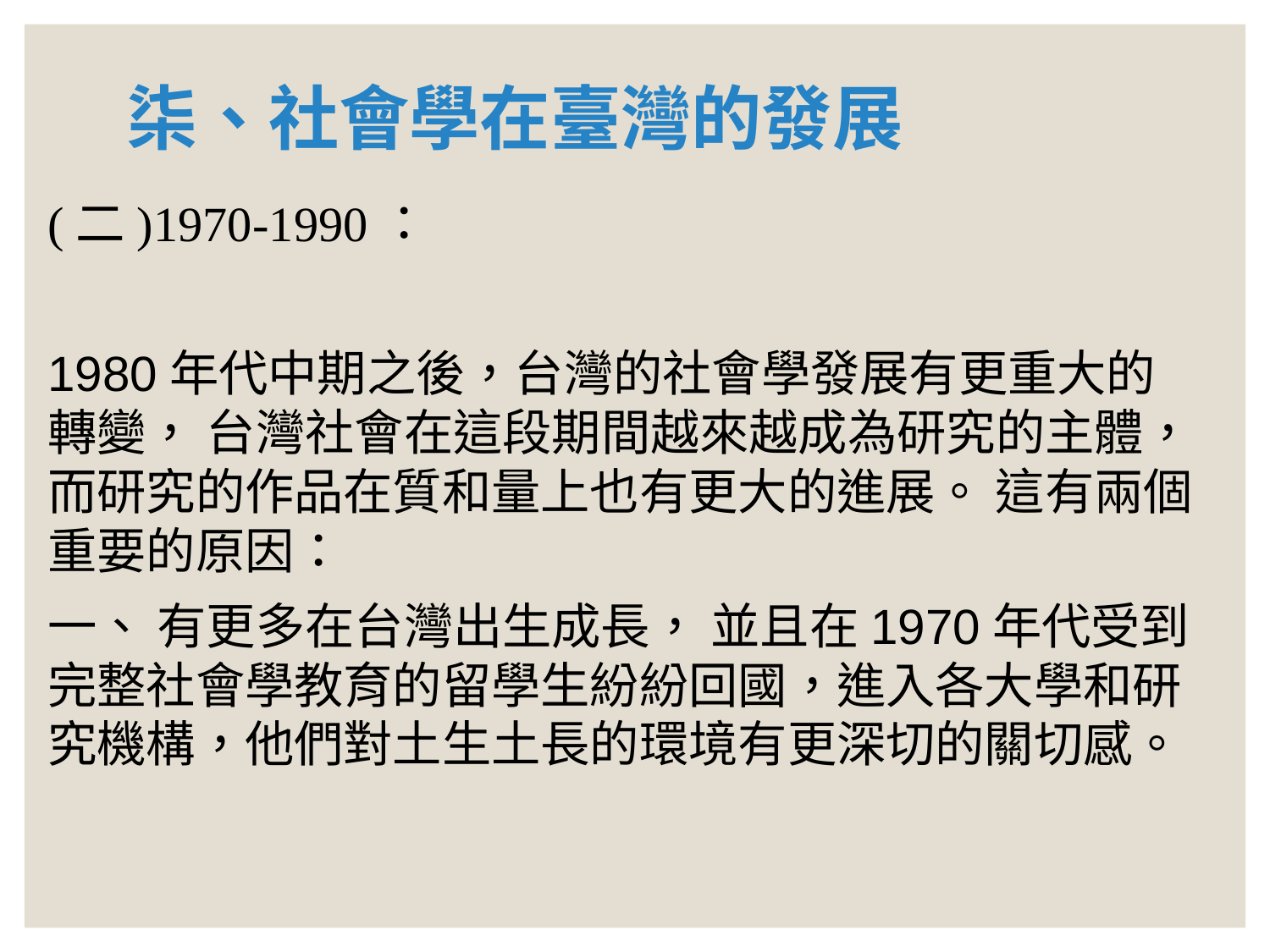

# 柒、社會學在臺灣的發展
(二)1970-1990：

1980年代中期之後，台灣的社會學發展有更重大的轉變， 台灣社會在這段期間越來越成為研究的主體，而研究的作品在質和量上也有更大的進展。 這有兩個重要的原因：
一、 有更多在台灣出生成長， 並且在1970年代受到完整社會學教育的留學生紛紛回國，進入各大學和研究機構，他們對土生土長的環境有更深切的關切感。